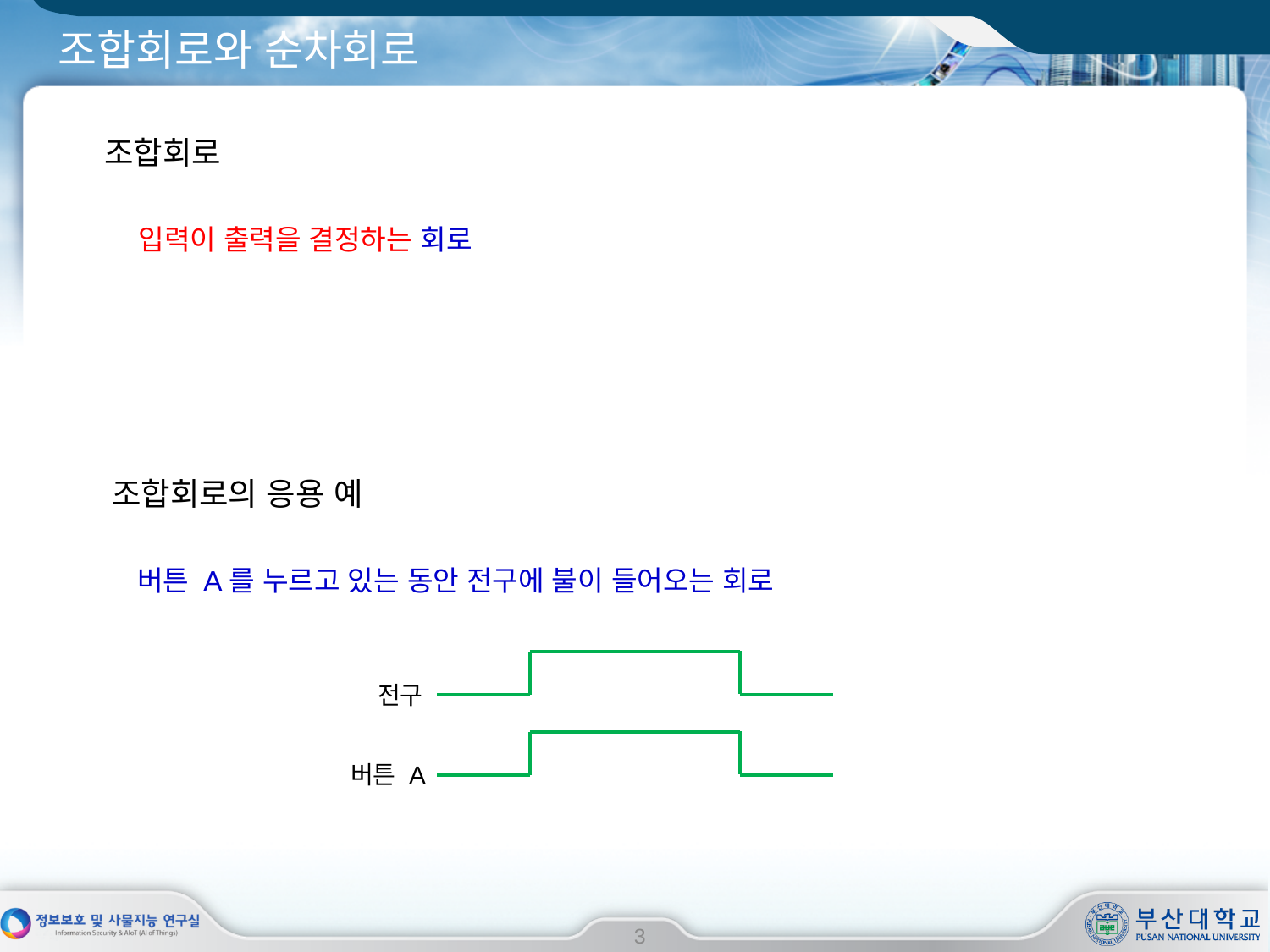

# 조합회로와 순차회로
조합회로
입력이 출력을 결정하는 회로
조합회로의 응용 예
버튼 A를 누르고 있는 동안 전구에 불이 들어오는 회로
전구
버튼 A
3